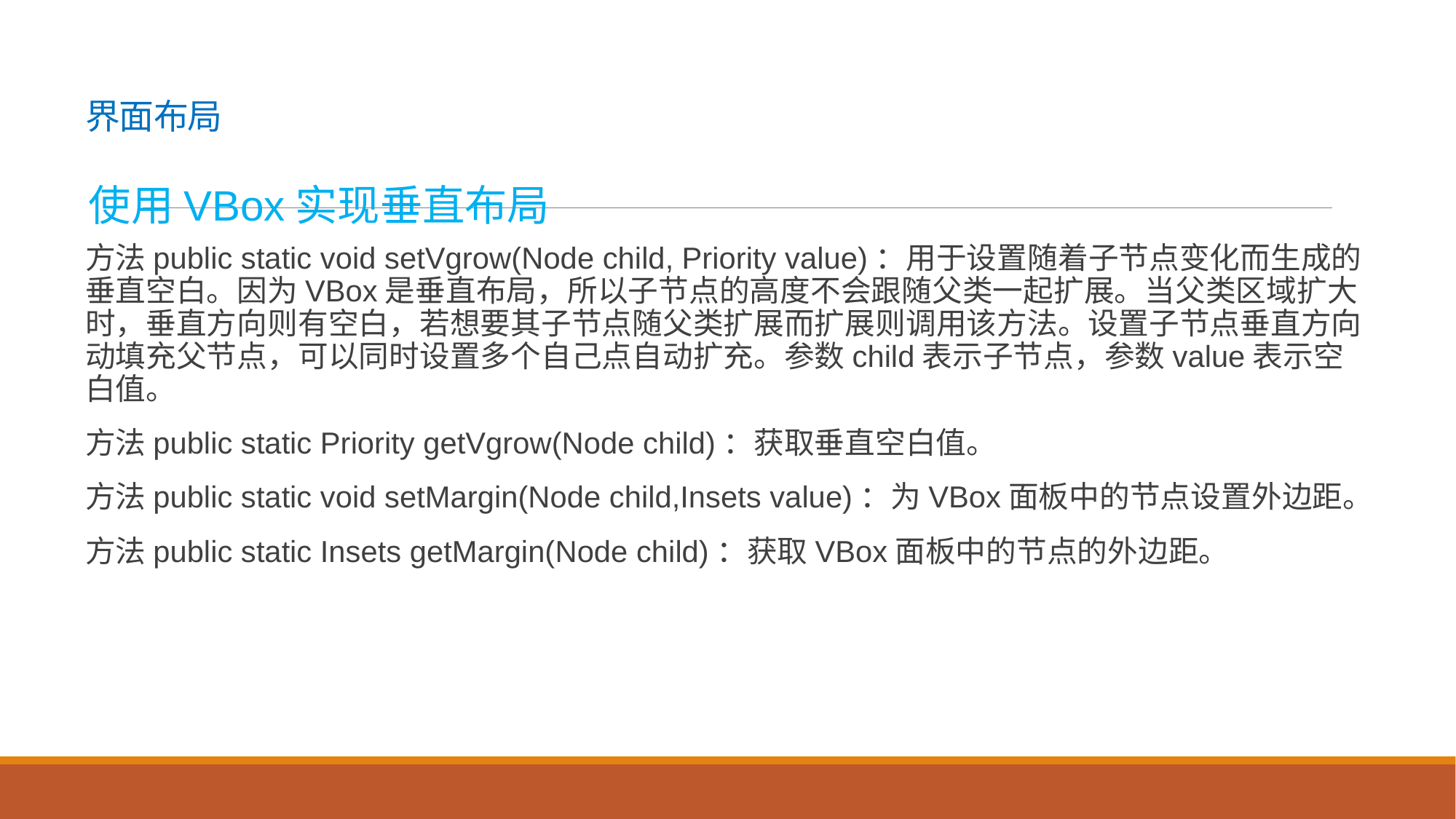

# 界面布局
使用VBox实现垂直布局
方法public static void setVgrow(Node child, Priority value)：用于设置随着子节点变化而生成的垂直空白。因为VBox是垂直布局，所以子节点的高度不会跟随父类一起扩展。当父类区域扩大时，垂直方向则有空白，若想要其子节点随父类扩展而扩展则调用该方法。设置子节点垂直方向动填充父节点，可以同时设置多个自己点自动扩充。参数child表示子节点，参数value表示空白值。
方法public static Priority getVgrow(Node child)：获取垂直空白值。
方法public static void setMargin(Node child,Insets value)：为VBox面板中的节点设置外边距。
方法public static Insets getMargin(Node child)：获取VBox面板中的节点的外边距。